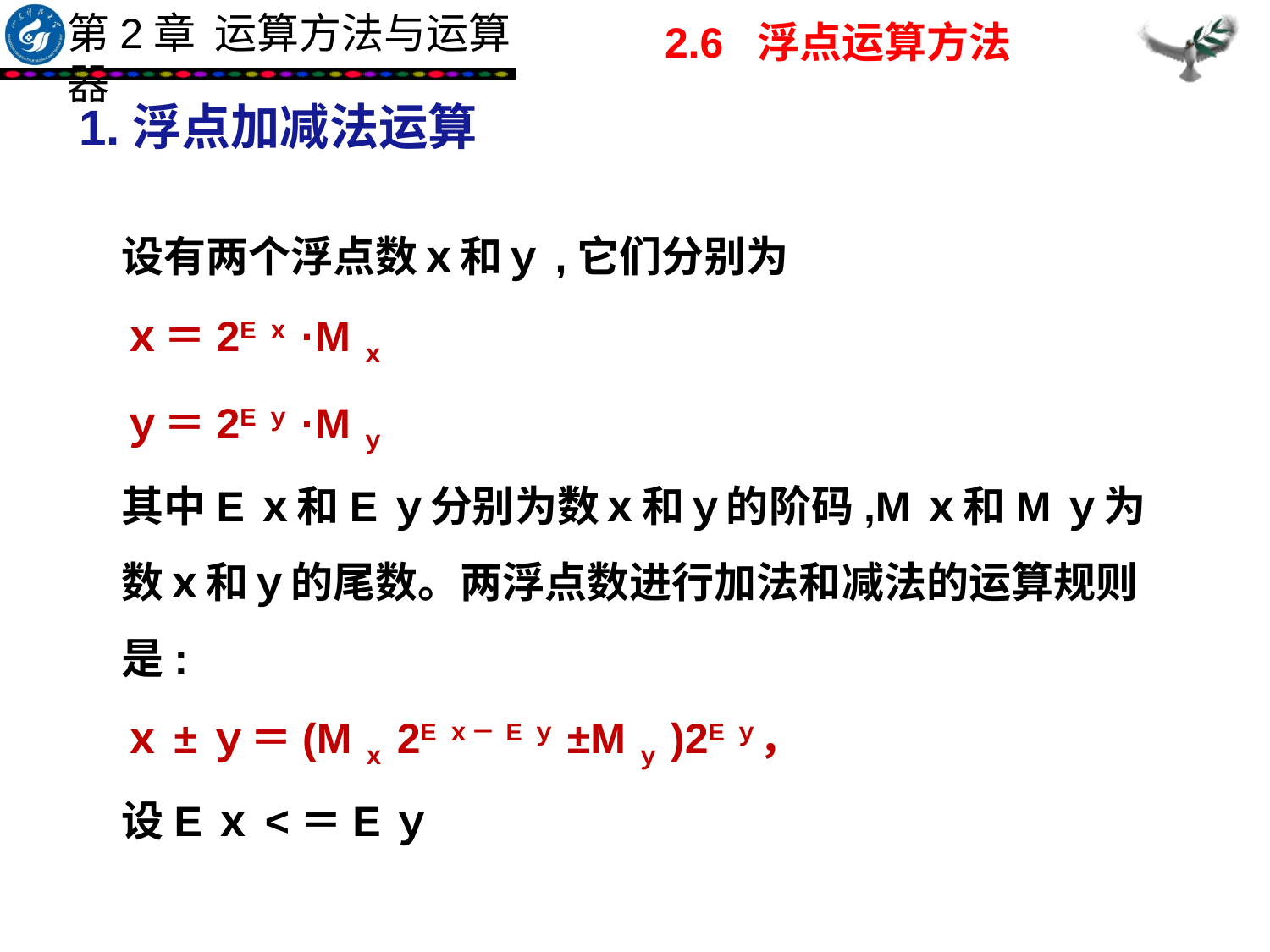

2.6  浮点运算方法
1.浮点加减法运算
设有两个浮点数ｘ和ｙ,它们分别为
ｘ＝2Eｘ·Mｘ
ｙ＝2Eｙ·Mｙ
其中Eｘ和Eｙ分别为数ｘ和ｙ的阶码,Mｘ和Mｙ为数ｘ和ｙ的尾数。两浮点数进行加法和减法的运算规则是:
ｘ±ｙ＝(Mｘ2Eｘ－Eｙ±Mｙ)2Eｙ，
设Eｘ<＝Eｙ